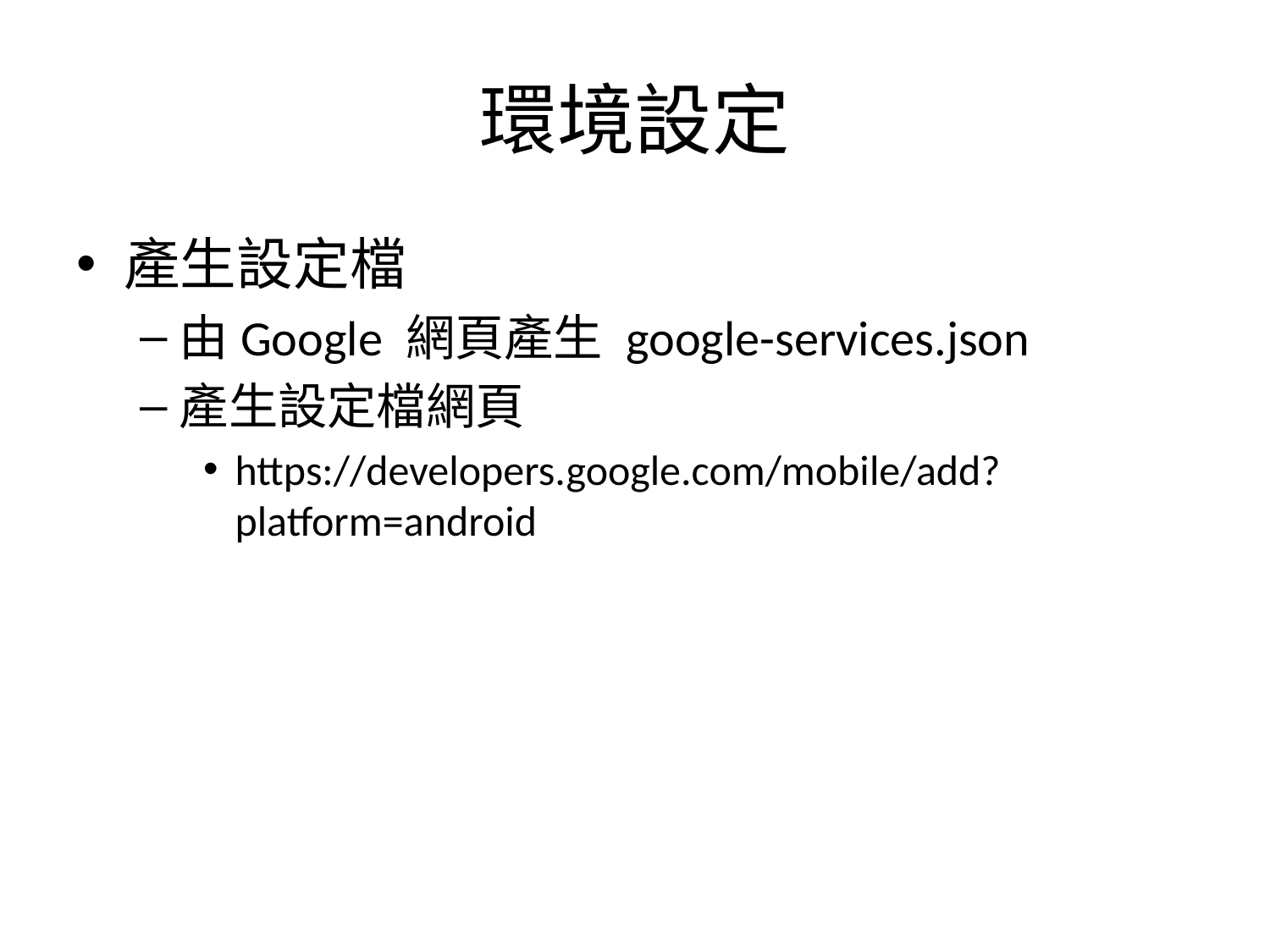

# 環境設定
產生設定檔
由Google 網頁產生 google-services.json
產生設定檔網頁
https://developers.google.com/mobile/add?platform=android